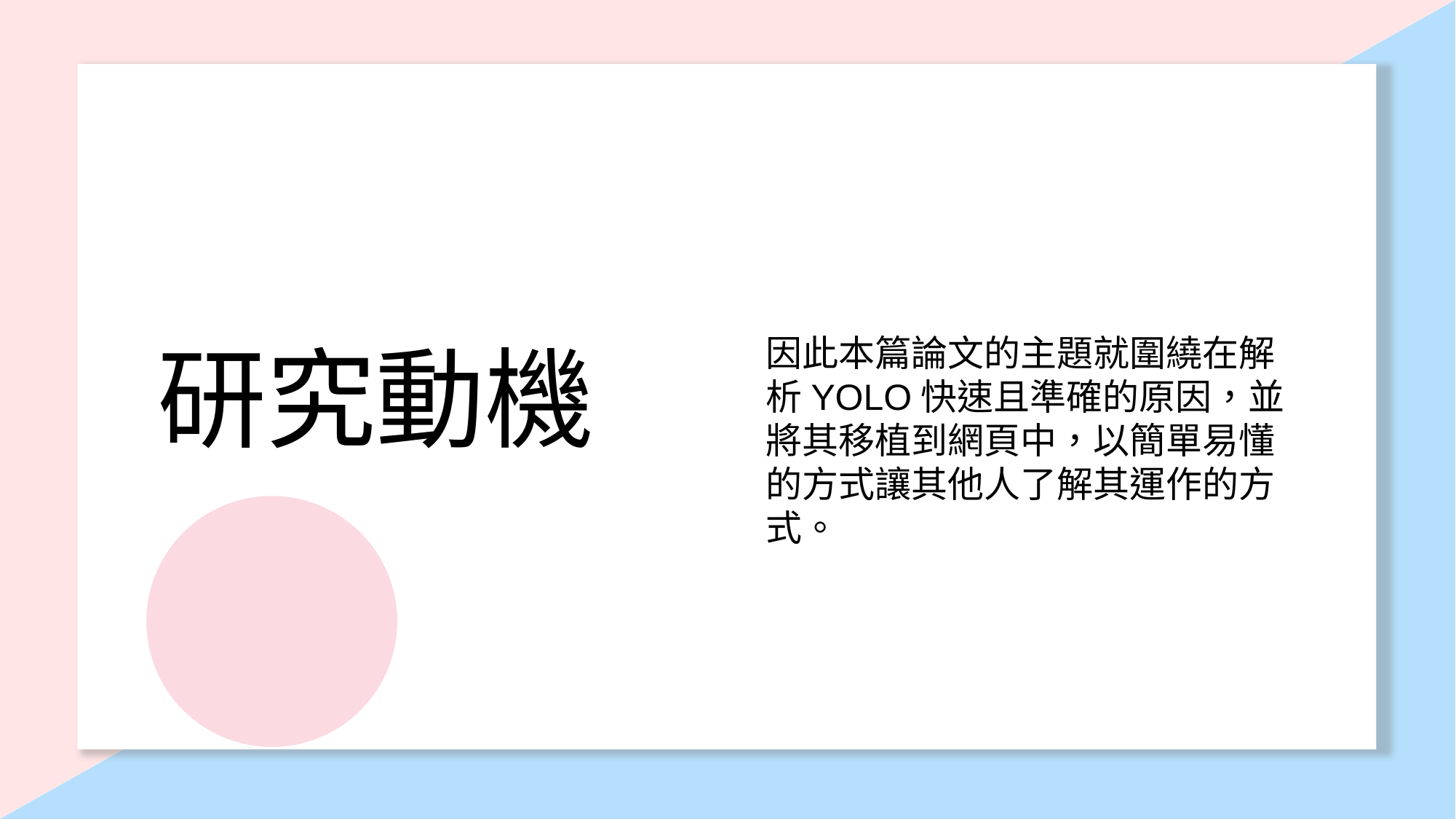

研究動機
因此本篇論文的主題就圍繞在解析YOLO快速且準確的原因，並將其移植到網頁中，以簡單易懂的方式讓其他人了解其運作的方式。